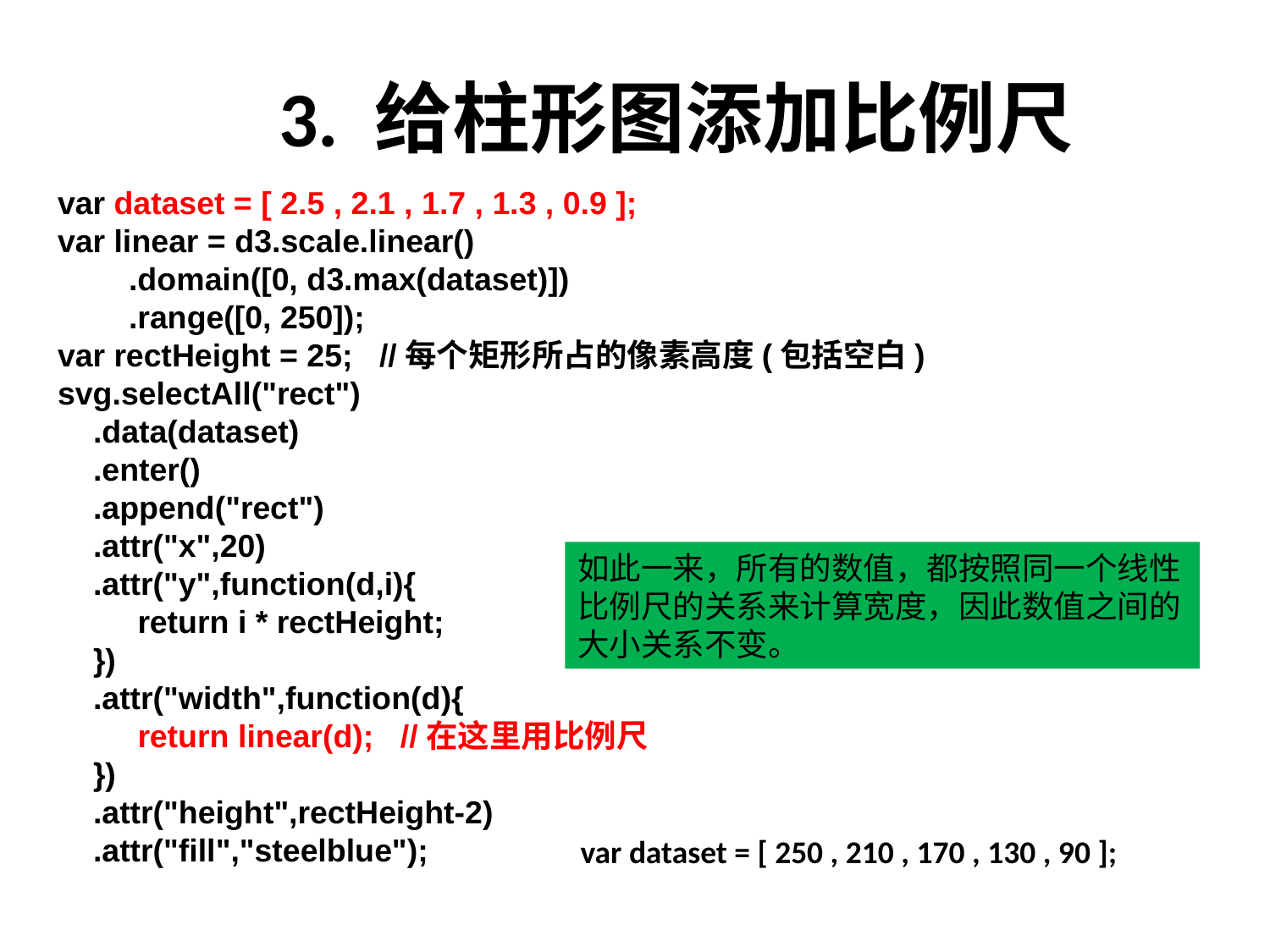

# 3. 给柱形图添加比例尺
var dataset = [ 2.5 , 2.1 , 1.7 , 1.3 , 0.9 ];
var linear = d3.scale.linear()
        .domain([0, d3.max(dataset)])
        .range([0, 250]);
var rectHeight = 25;   //每个矩形所占的像素高度(包括空白)
svg.selectAll("rect")
    .data(dataset)
    .enter()
    .append("rect")
    .attr("x",20)
    .attr("y",function(d,i){
         return i * rectHeight;
    })
    .attr("width",function(d){
         return linear(d);   //在这里用比例尺
    })
    .attr("height",rectHeight-2)
    .attr("fill","steelblue");
如此一来，所有的数值，都按照同一个线性比例尺的关系来计算宽度，因此数值之间的大小关系不变。
var dataset = [ 250 , 210 , 170 , 130 , 90 ];